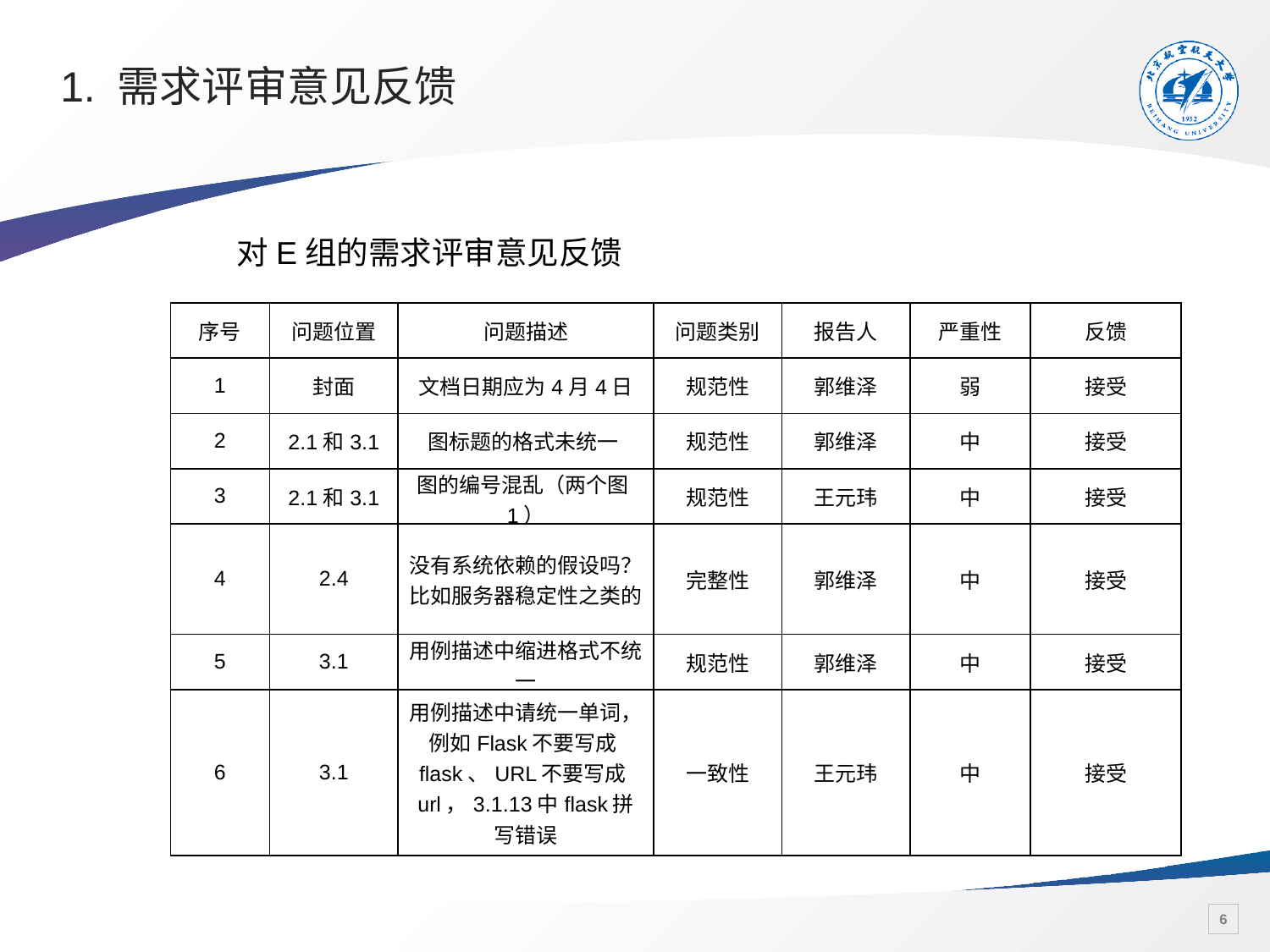

# 1. 需求评审意见反馈
对E组的需求评审意见反馈
| 序号 | 问题位置 | 问题描述 | 问题类别 | 报告人 | 严重性 | 反馈 |
| --- | --- | --- | --- | --- | --- | --- |
| 1 | 封面 | 文档日期应为4月4日 | 规范性 | 郭维泽 | 弱 | 接受 |
| 2 | 2.1和3.1 | 图标题的格式未统一 | 规范性 | 郭维泽 | 中 | 接受 |
| 3 | 2.1和3.1 | 图的编号混乱（两个图1） | 规范性 | 王元玮 | 中 | 接受 |
| 4 | 2.4 | 没有系统依赖的假设吗？比如服务器稳定性之类的 | 完整性 | 郭维泽 | 中 | 接受 |
| 5 | 3.1 | 用例描述中缩进格式不统一 | 规范性 | 郭维泽 | 中 | 接受 |
| 6 | 3.1 | 用例描述中请统一单词，例如Flask不要写成flask、URL不要写成url，3.1.13中flask拼写错误 | 一致性 | 王元玮 | 中 | 接受 |